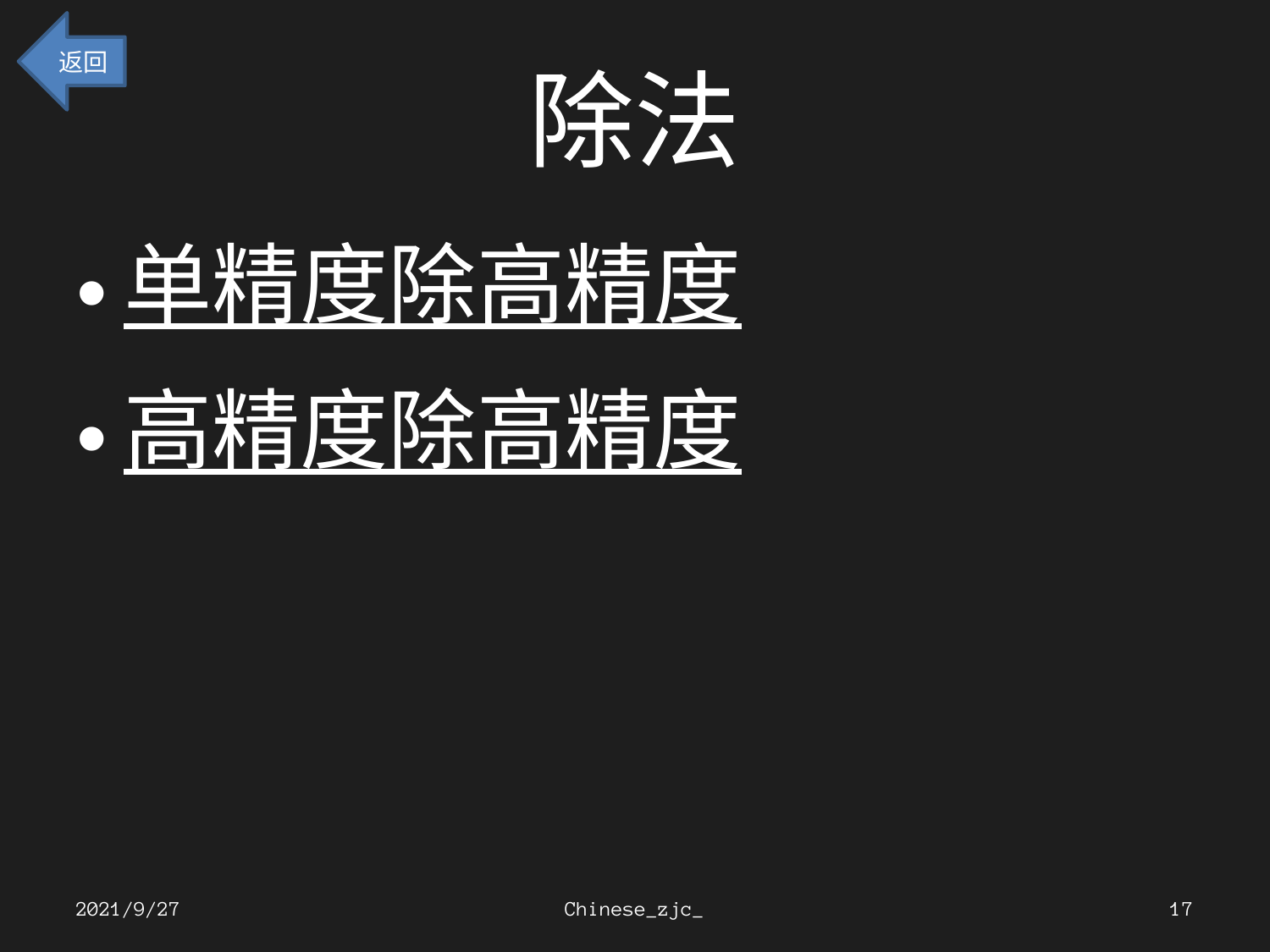

返回
# 除法
单精度除高精度
高精度除高精度
2021/9/27
Chinese_zjc_
17